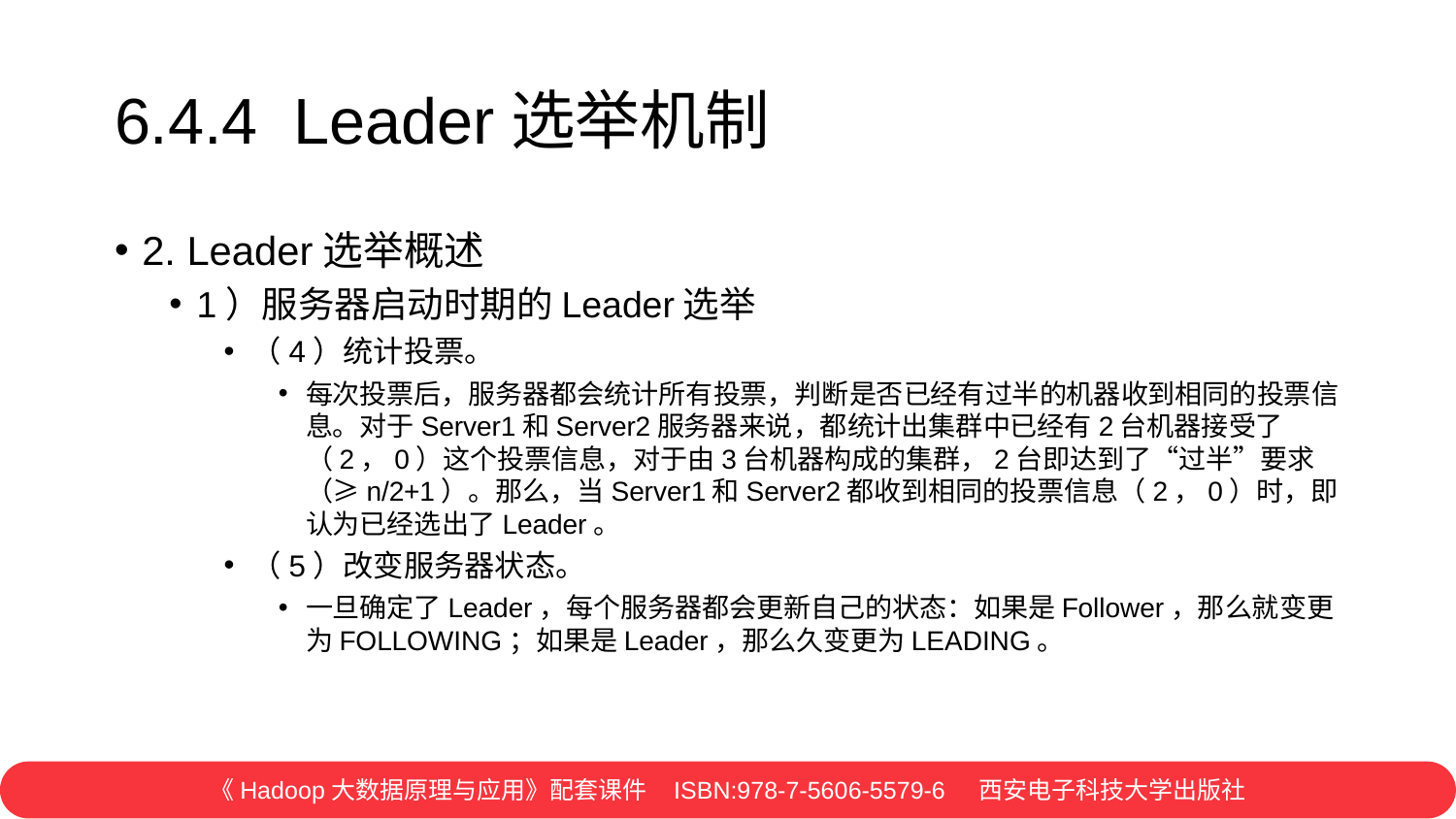

# 6.4.4  Leader选举机制
2. Leader选举概述
1）服务器启动时期的Leader选举
（4）统计投票。
每次投票后，服务器都会统计所有投票，判断是否已经有过半的机器收到相同的投票信息。对于Server1和Server2服务器来说，都统计出集群中已经有2台机器接受了（2，0）这个投票信息，对于由3台机器构成的集群，2台即达到了“过半”要求（≥n/2+1）。那么，当Server1和Server2都收到相同的投票信息（2，0）时，即认为已经选出了Leader。
（5）改变服务器状态。
一旦确定了Leader，每个服务器都会更新自己的状态：如果是Follower，那么就变更为FOLLOWING；如果是Leader，那么久变更为LEADING。